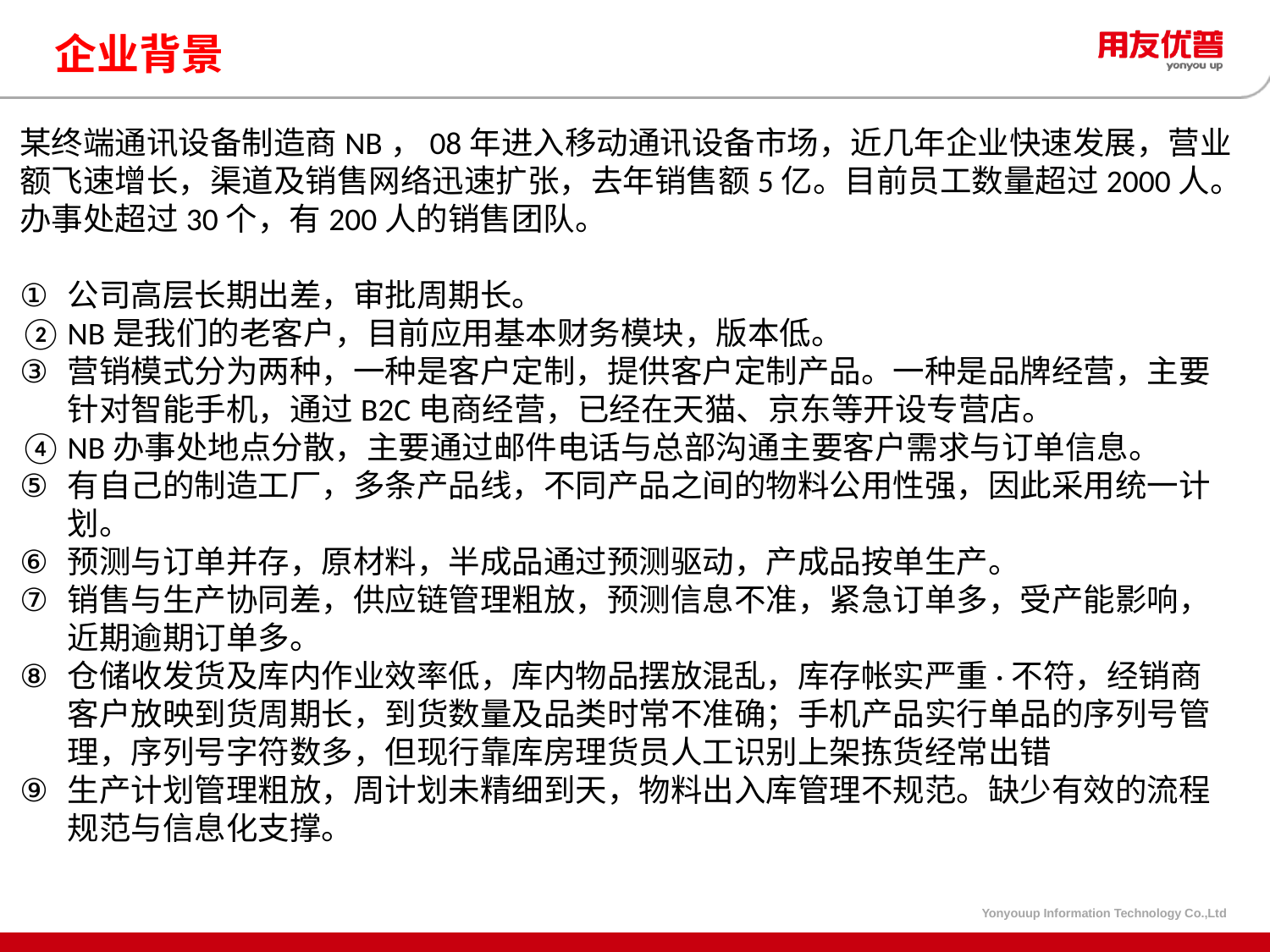

# 企业背景
某终端通讯设备制造商NB，08年进入移动通讯设备市场，近几年企业快速发展，营业
额飞速增长，渠道及销售网络迅速扩张，去年销售额5亿。目前员工数量超过2000人。
办事处超过30个，有200人的销售团队。

公司高层长期出差，审批周期长。
NB是我们的老客户，目前应用基本财务模块，版本低。
营销模式分为两种，一种是客户定制，提供客户定制产品。一种是品牌经营，主要针对智能手机，通过B2C电商经营，已经在天猫、京东等开设专营店。
NB办事处地点分散，主要通过邮件电话与总部沟通主要客户需求与订单信息。
有自己的制造工厂，多条产品线，不同产品之间的物料公用性强，因此采用统一计划。
预测与订单并存，原材料，半成品通过预测驱动，产成品按单生产。
销售与生产协同差，供应链管理粗放，预测信息不准，紧急订单多，受产能影响，近期逾期订单多。
仓储收发货及库内作业效率低，库内物品摆放混乱，库存帐实严重·不符，经销商客户放映到货周期长，到货数量及品类时常不准确；手机产品实行单品的序列号管理，序列号字符数多，但现行靠库房理货员人工识别上架拣货经常出错
生产计划管理粗放，周计划未精细到天，物料出入库管理不规范。缺少有效的流程规范与信息化支撑。